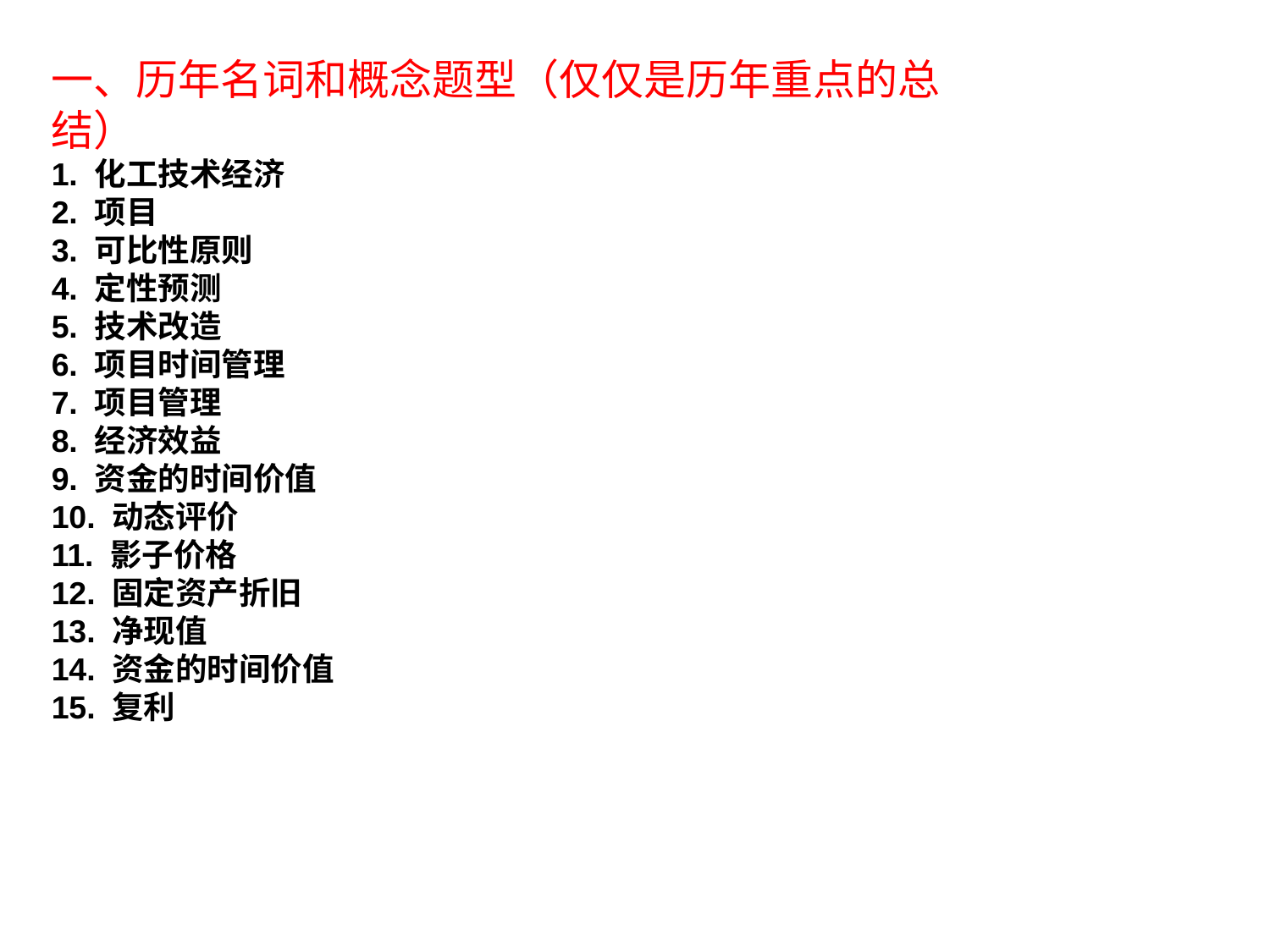

一、历年名词和概念题型（仅仅是历年重点的总结）
1. 化工技术经济
2. 项目
3. 可比性原则
4. 定性预测
5. 技术改造
6. 项目时间管理
7. 项目管理
8. 经济效益
9. 资金的时间价值
10. 动态评价
11. 影子价格
12. 固定资产折旧
13. 净现值
14. 资金的时间价值
15. 复利